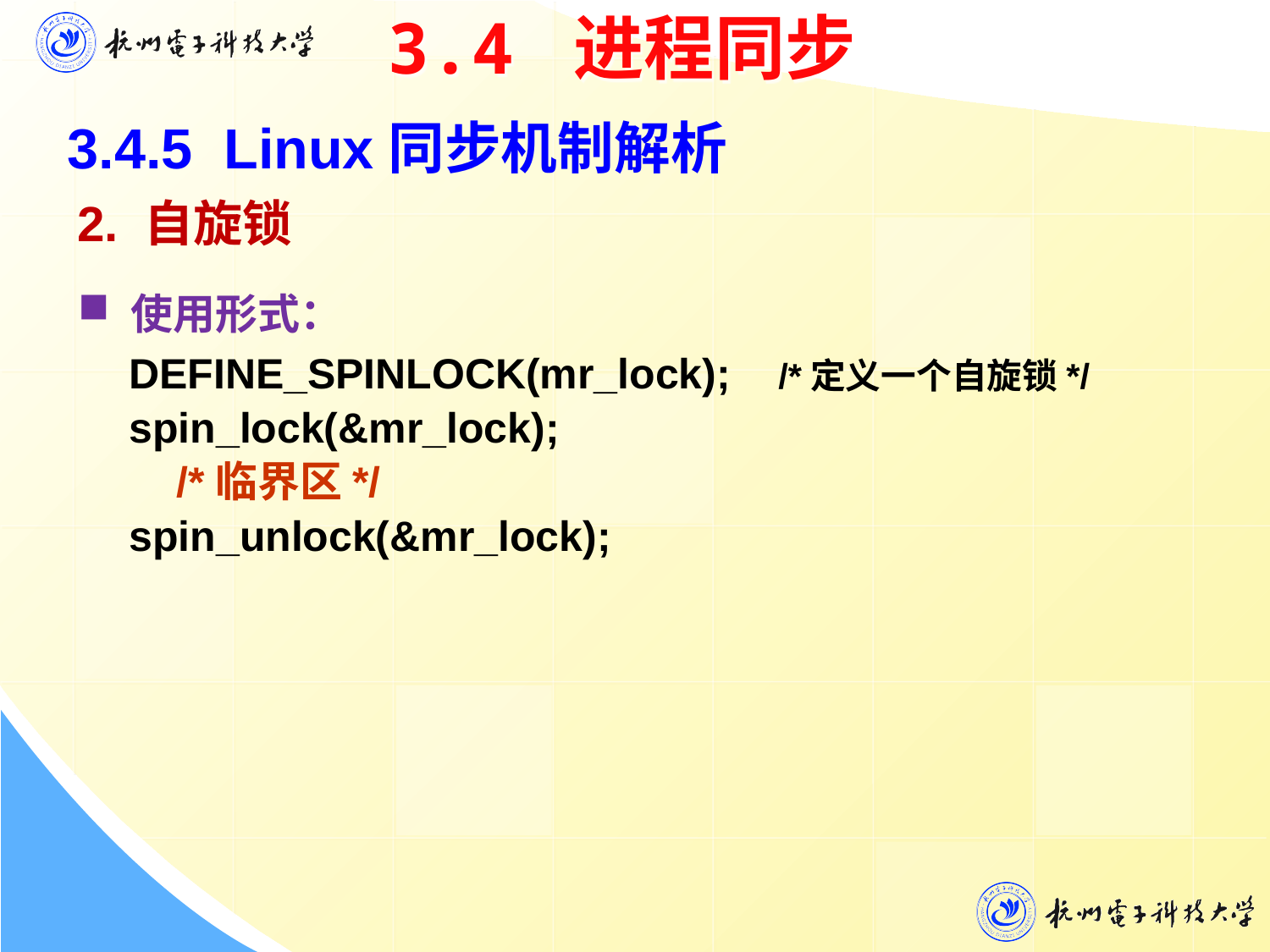

3.4 进程同步
3.4.5  Linux同步机制解析
2. 自旋锁
 使用形式：
 DEFINE_SPINLOCK(mr_lock);    /*定义一个自旋锁*/
 spin_lock(&mr_lock);
     /*临界区*/
 spin_unlock(&mr_lock);